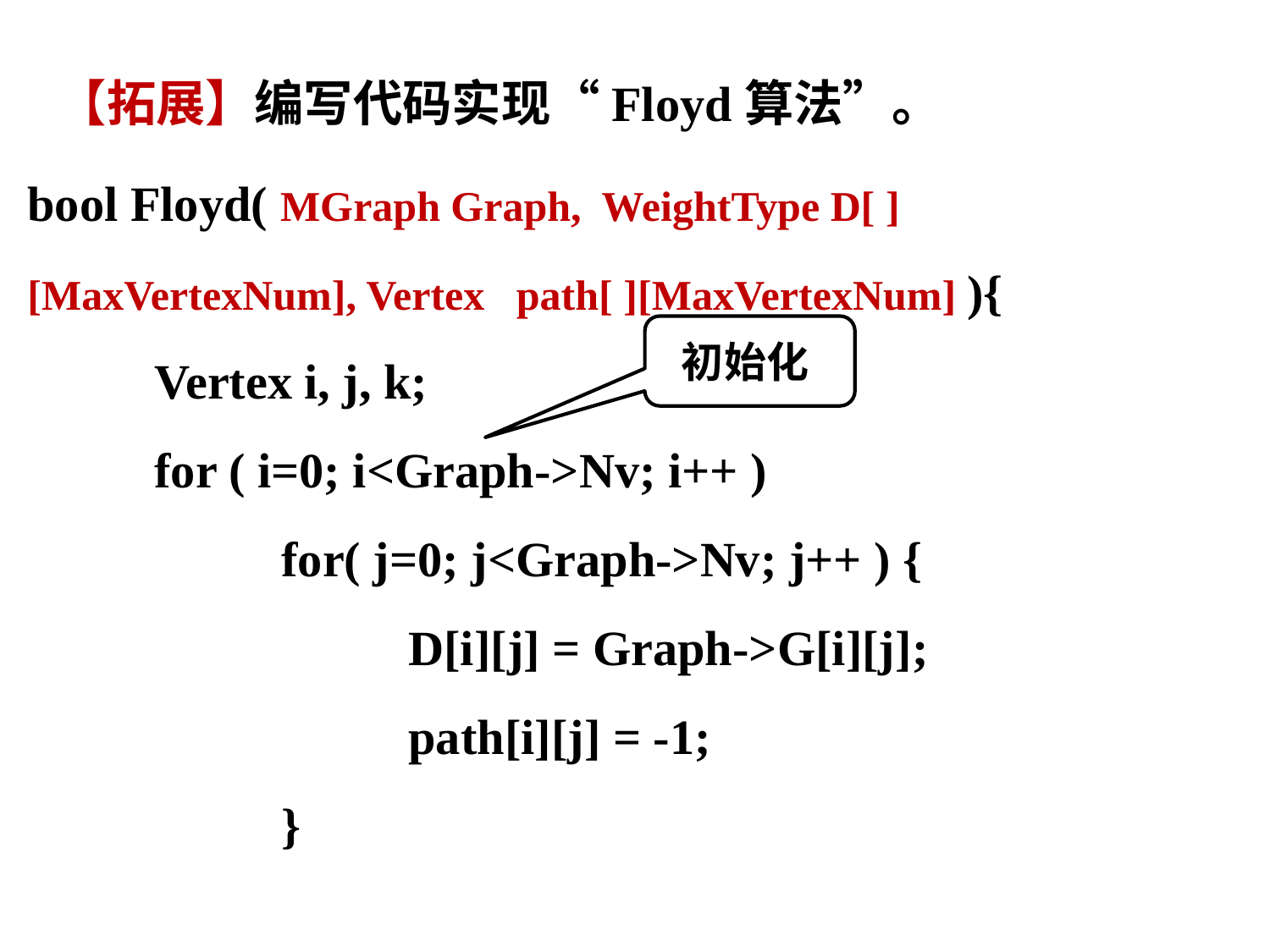

【拓展】编写代码实现“Floyd算法”。
bool Floyd( MGraph Graph,  WeightType D[ ][MaxVertexNum], Vertex   path[ ][MaxVertexNum] ){
	Vertex i, j, k;
	for ( i=0; i<Graph->Nv; i++ )
		for( j=0; j<Graph->Nv; j++ ) {
			D[i][j] = Graph->G[i][j];
			path[i][j] = -1;
		}
初始化